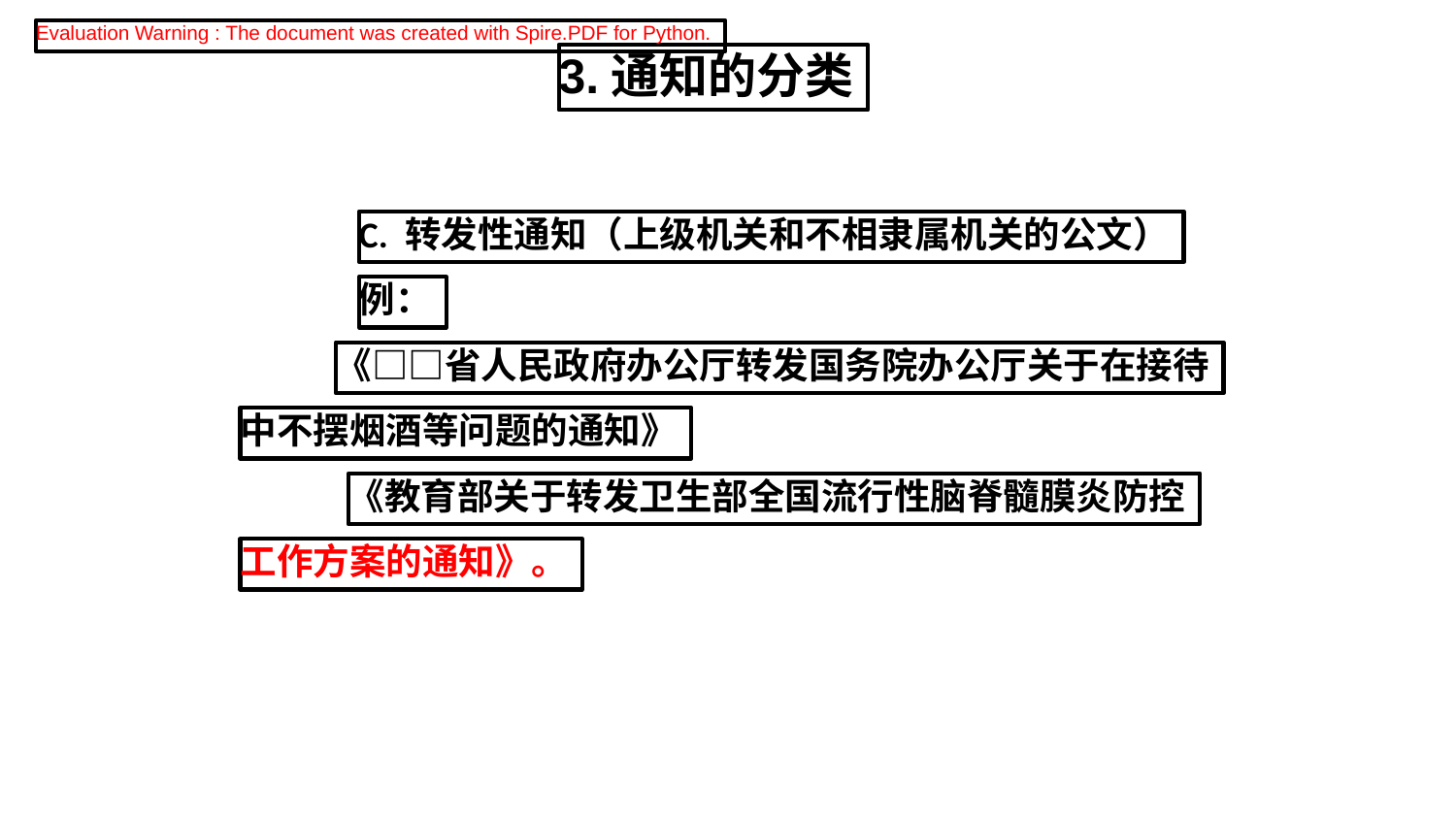

Evaluation Warning : The document was created with Spire.PDF for Python.
3.通知的分类
C. 转发性通知（上级机关和不相隶属机关的公文）
例：
《□□省人民政府办公厅转发国务院办公厅关于在接待
中不摆烟酒等问题的通知》
《教育部关于转发卫生部全国流行性脑脊髓膜炎防控
工作方案的通知》。